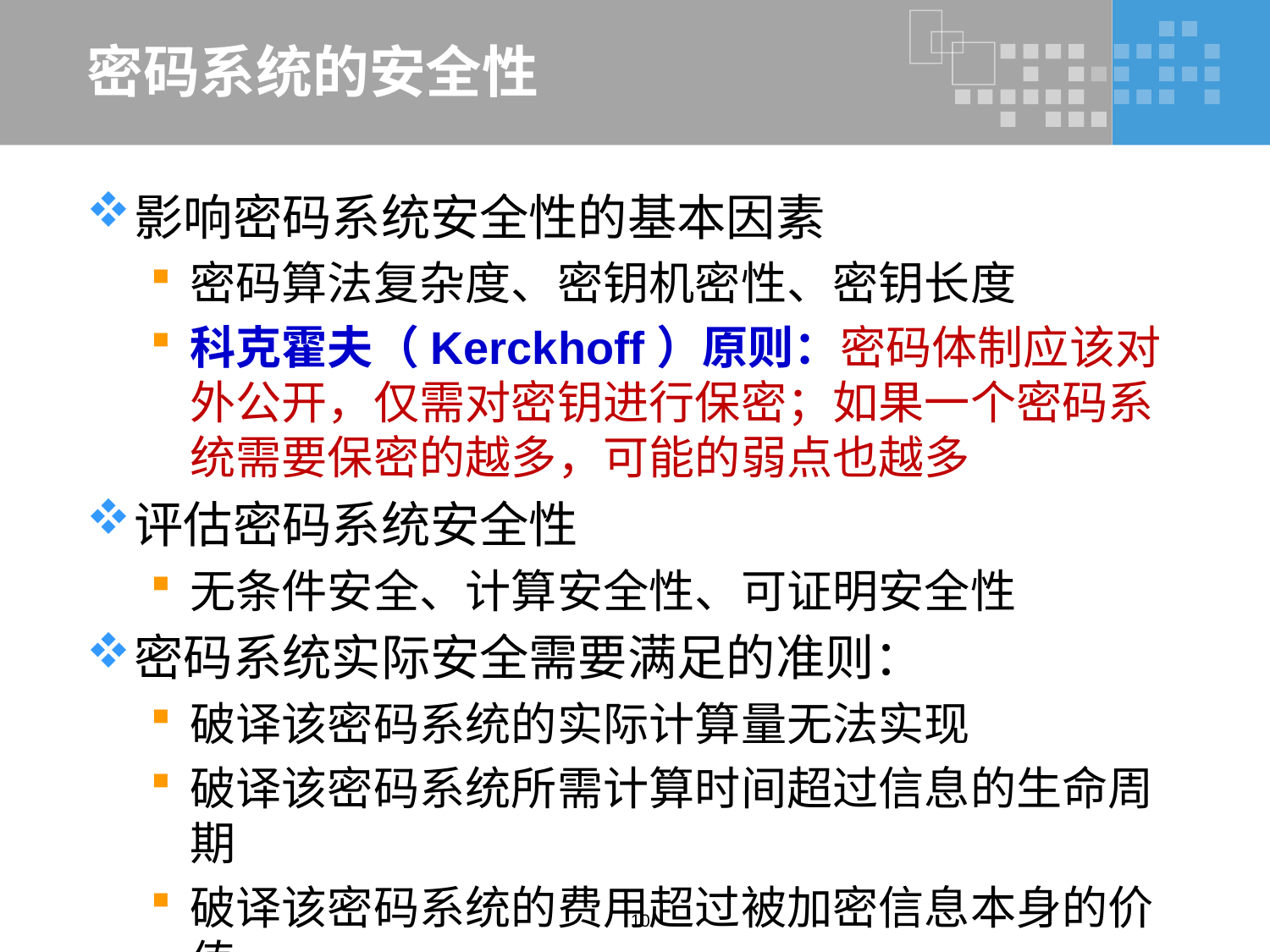

# 密码系统的安全性
影响密码系统安全性的基本因素
密码算法复杂度、密钥机密性、密钥长度
科克霍夫（Kerckhoff）原则：密码体制应该对外公开，仅需对密钥进行保密；如果一个密码系统需要保密的越多，可能的弱点也越多
评估密码系统安全性
无条件安全、计算安全性、可证明安全性
密码系统实际安全需要满足的准则：
破译该密码系统的实际计算量无法实现
破译该密码系统所需计算时间超过信息的生命周期
破译该密码系统的费用超过被加密信息本身的价值

10